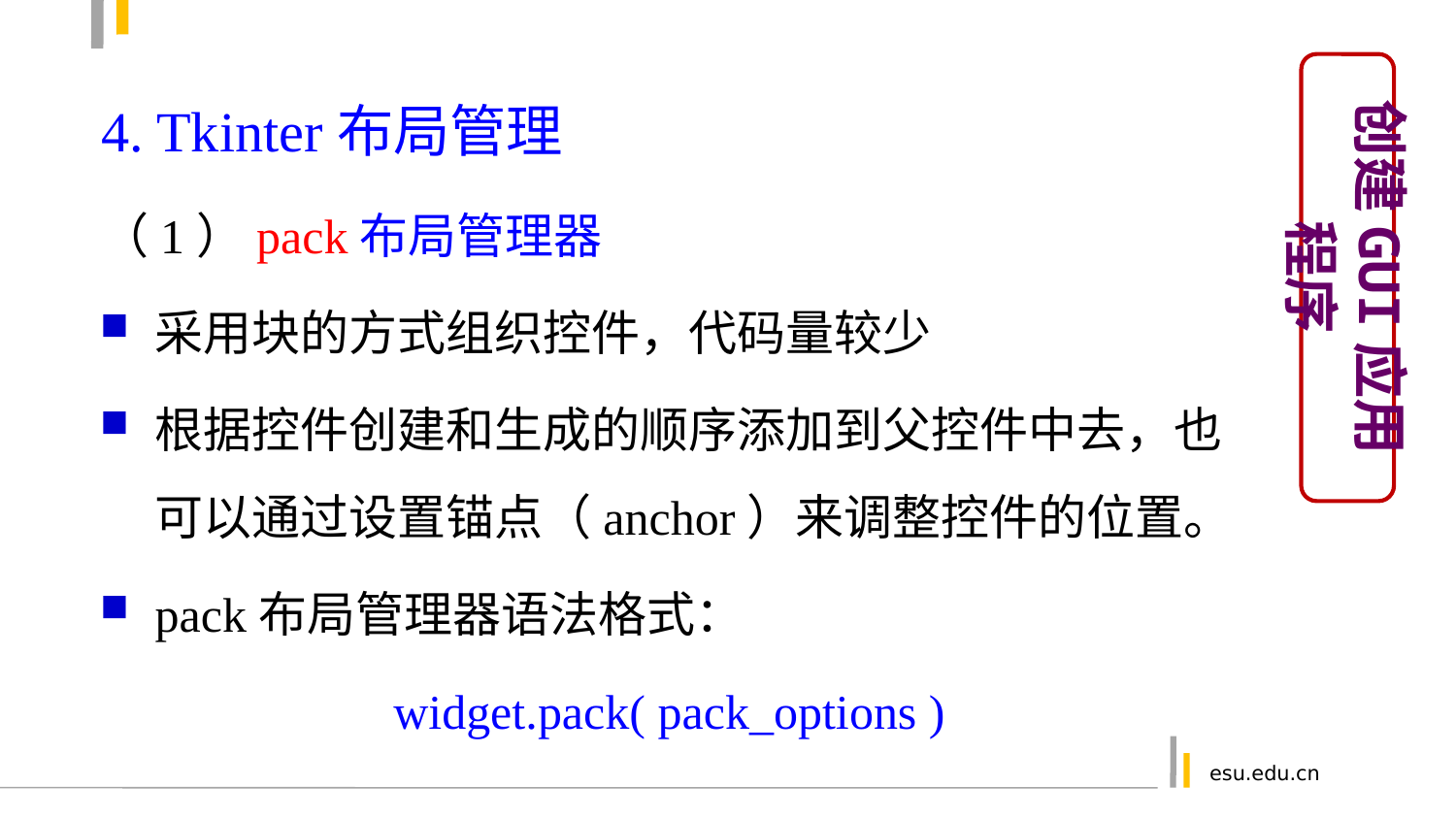

创建GUI应用程序
4. Tkinter布局管理
（1）pack布局管理器
采用块的方式组织控件，代码量较少
根据控件创建和生成的顺序添加到父控件中去，也可以通过设置锚点（anchor）来调整控件的位置。
pack布局管理器语法格式：
widget.pack( pack_options )